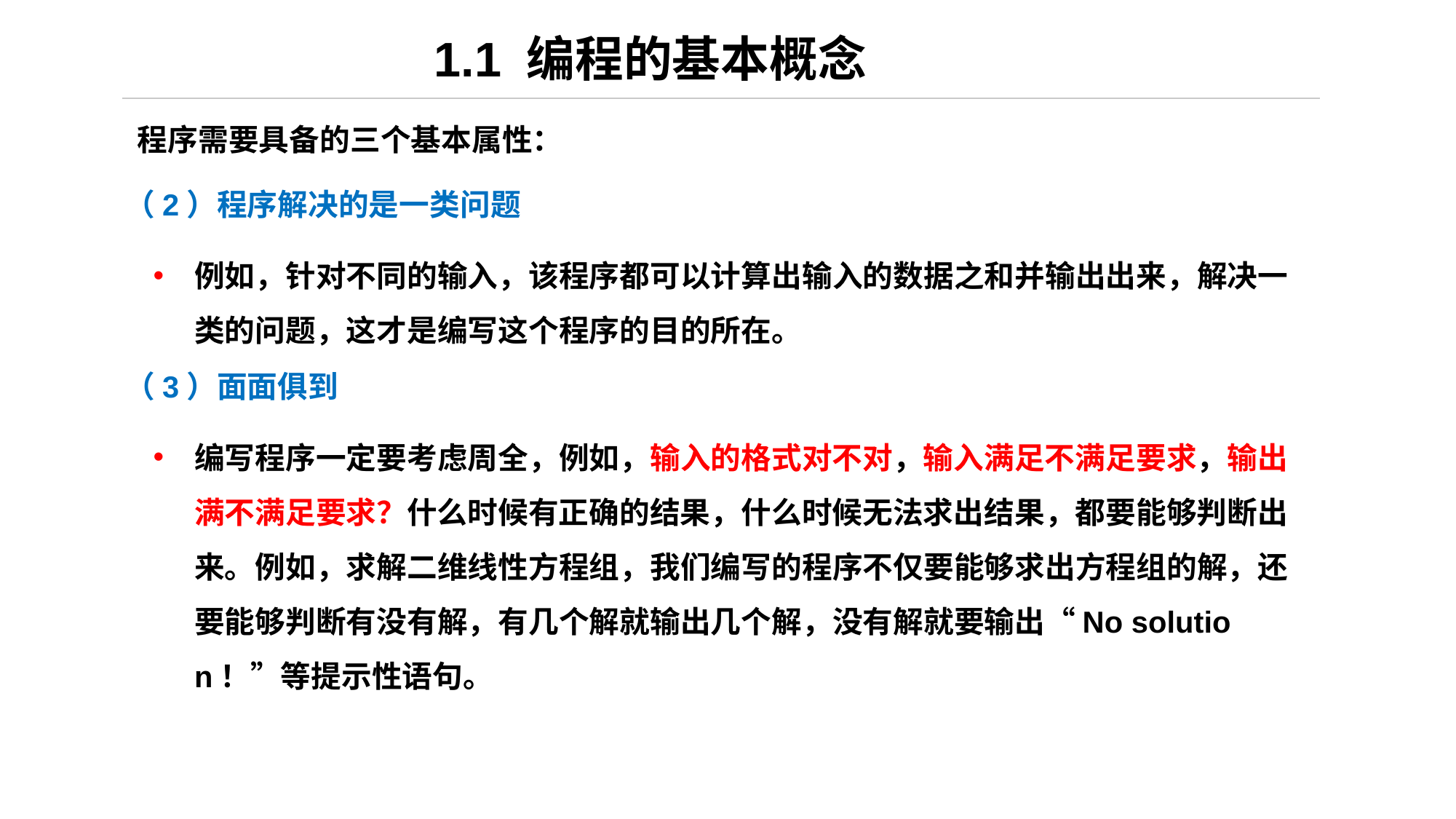

1.1 编程的基本概念
程序需要具备的三个基本属性：
（2）程序解决的是一类问题
例如，针对不同的输入，该程序都可以计算出输入的数据之和并输出出来，解决一类的问题，这才是编写这个程序的目的所在。
（3）面面俱到
编写程序一定要考虑周全，例如，输入的格式对不对，输入满足不满足要求，输出满不满足要求？什么时候有正确的结果，什么时候无法求出结果，都要能够判断出来。例如，求解二维线性方程组，我们编写的程序不仅要能够求出方程组的解，还要能够判断有没有解，有几个解就输出几个解，没有解就要输出“No solution！”等提示性语句。